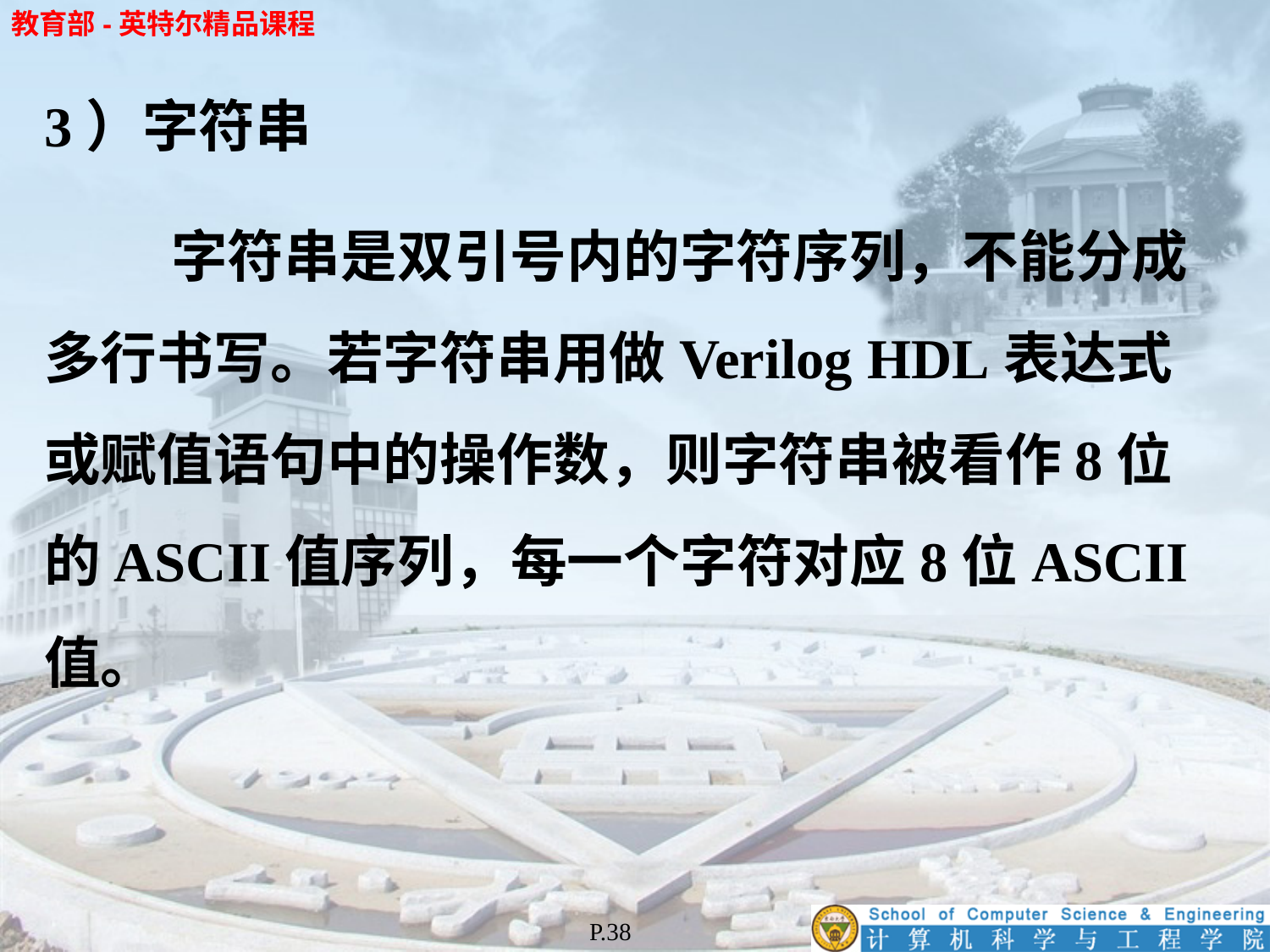

3）字符串
	字符串是双引号内的字符序列，不能分成多行书写。若字符串用做Verilog HDL表达式或赋值语句中的操作数，则字符串被看作8位的ASCII值序列，每一个字符对应8位ASCII值。
P.38